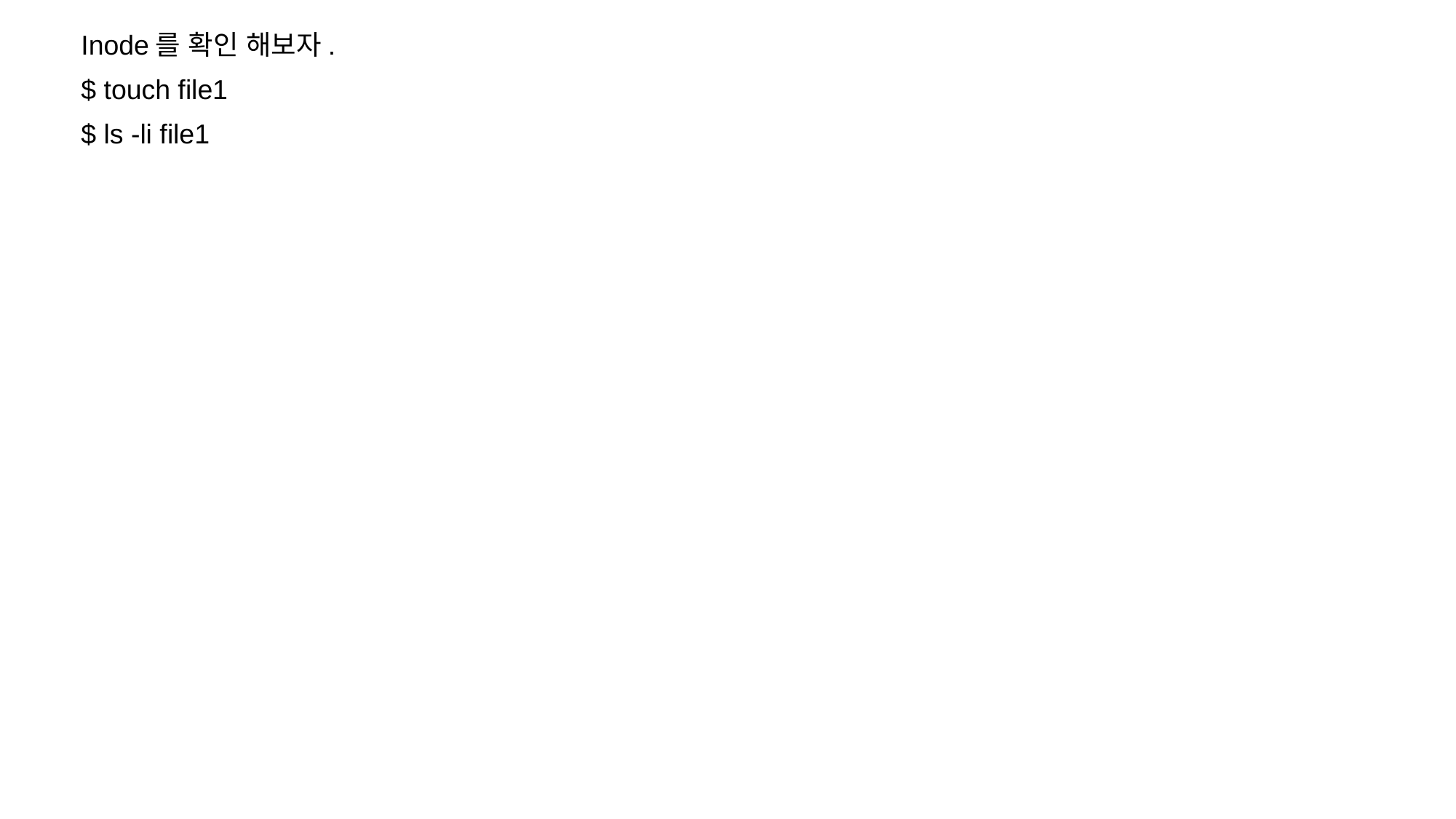

Inode를 확인 해보자.
$ touch file1
$ ls -li file1